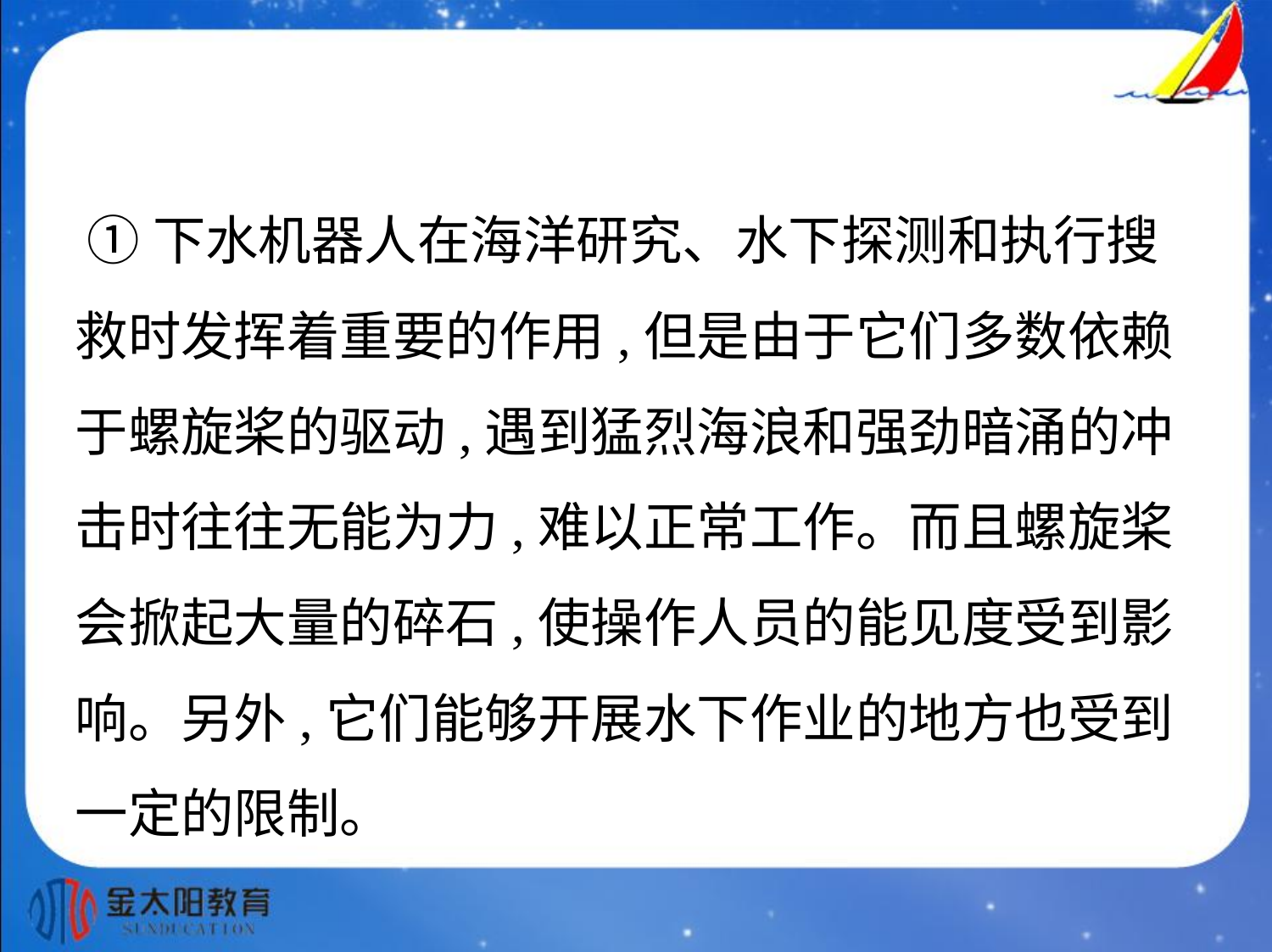

①下水机器人在海洋研究、水下探测和执行搜
救时发挥着重要的作用,但是由于它们多数依赖
于螺旋桨的驱动,遇到猛烈海浪和强劲暗涌的冲
击时往往无能为力,难以正常工作。而且螺旋桨
会掀起大量的碎石,使操作人员的能见度受到影
响。另外,它们能够开展水下作业的地方也受到
一定的限制。